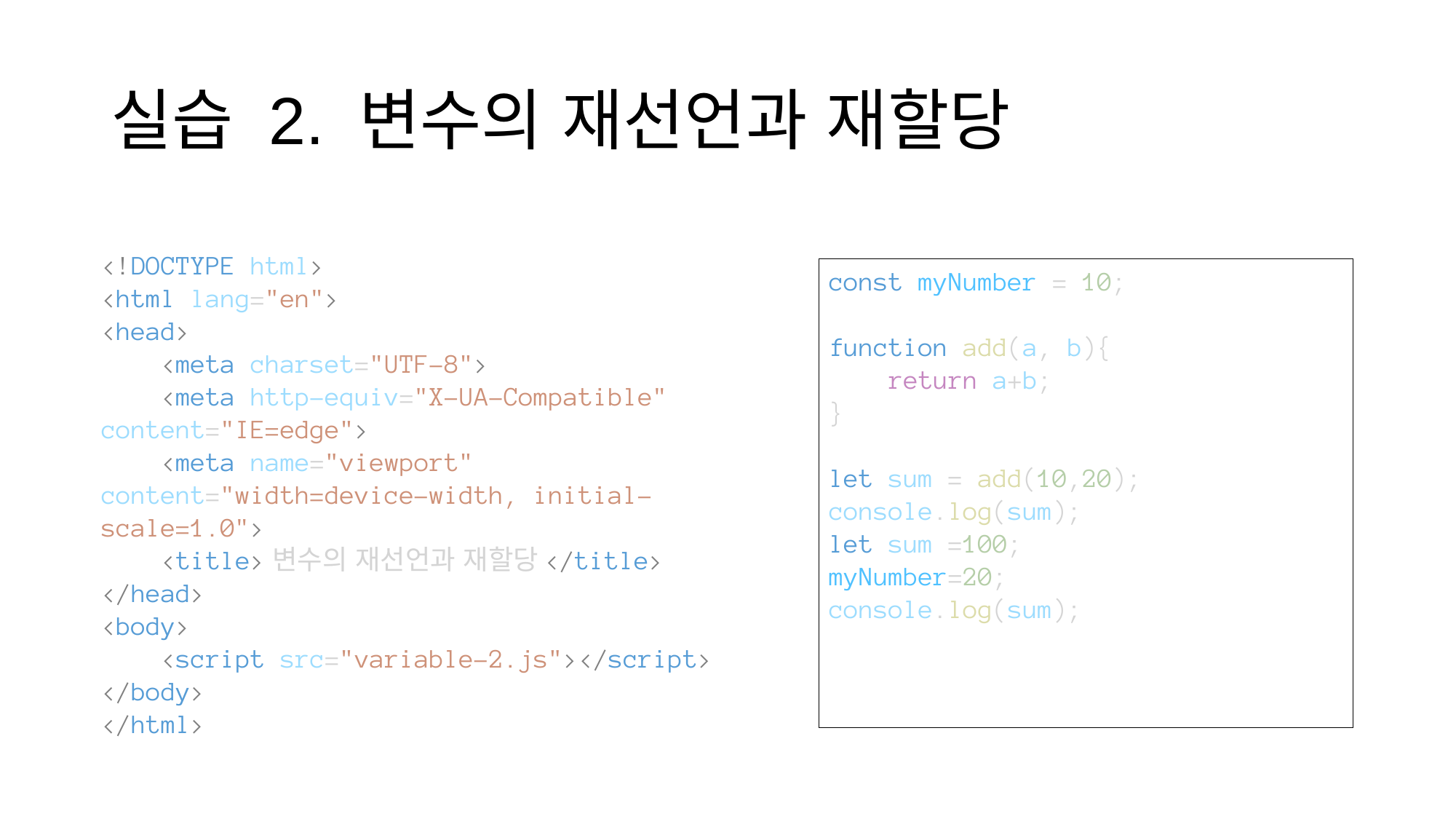

# 실습 2. 변수의 재선언과 재할당
<!DOCTYPE html>
<html lang="en">
<head>
    <meta charset="UTF-8">
    <meta http-equiv="X-UA-Compatible" content="IE=edge">
    <meta name="viewport" content="width=device-width, initial-scale=1.0">
    <title>변수의 재선언과 재할당</title>
</head>
<body>
    <script src="variable-2.js"></script>
</body>
</html>
const myNumber = 10;
function add(a, b){
    return a+b;
}
let sum = add(10,20);
console.log(sum);
let sum =100;
myNumber=20;
console.log(sum);